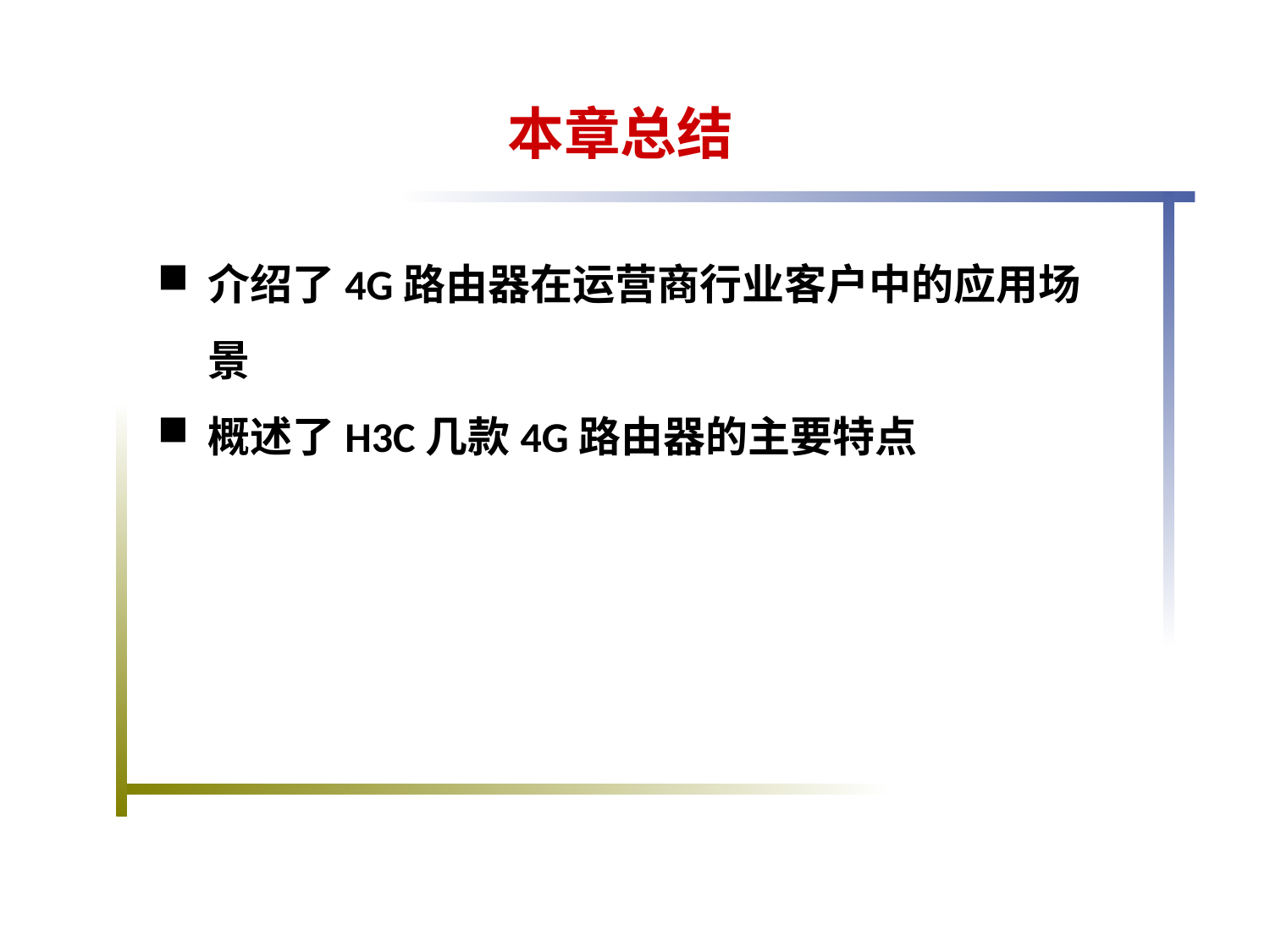

本章总结

介绍了4G路由器在运营商行业客户中的应用场景
概述了H3C几款4G路由器的主要特点